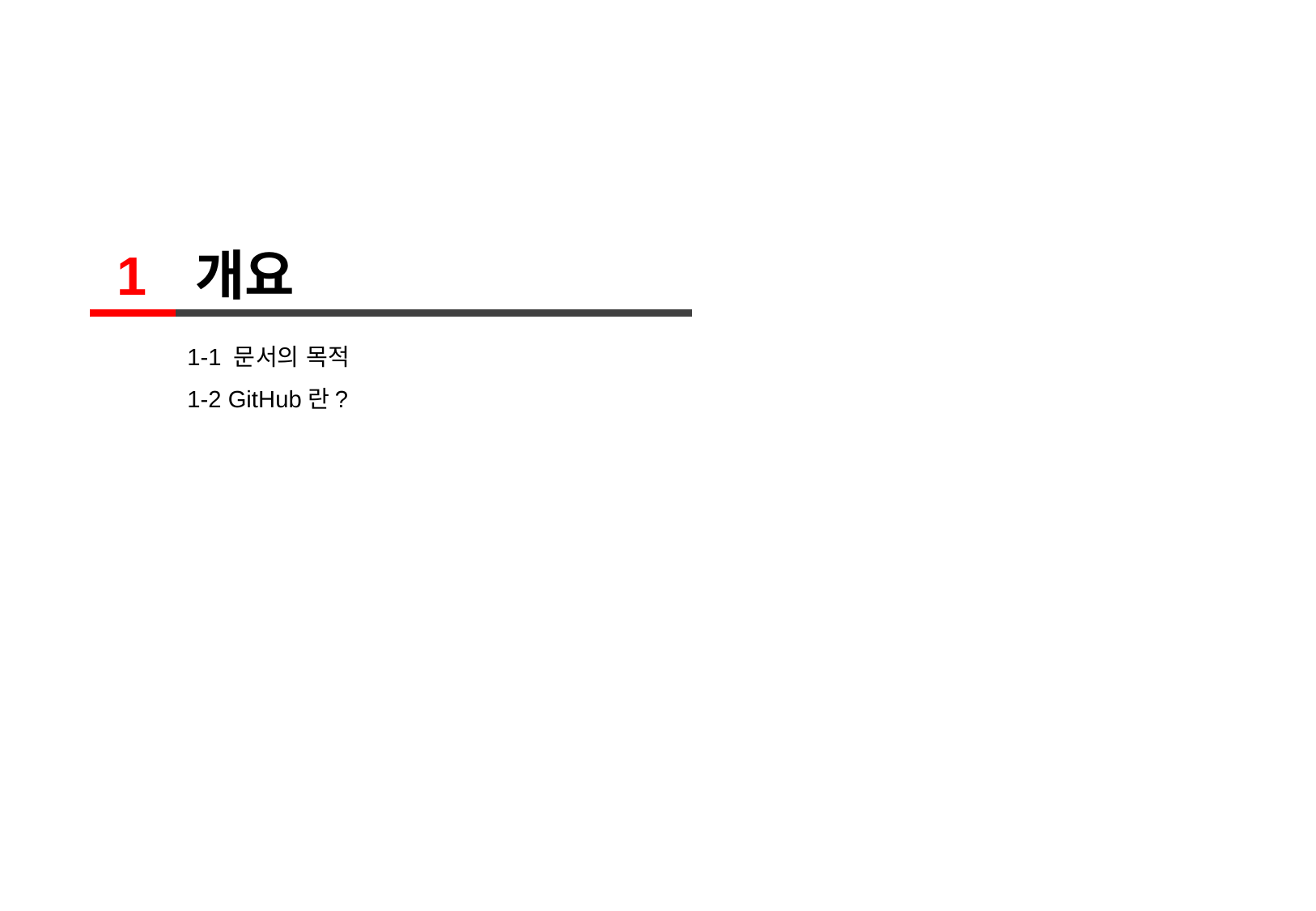

1
개요
1-1 문서의 목적
1-2 GitHub란?